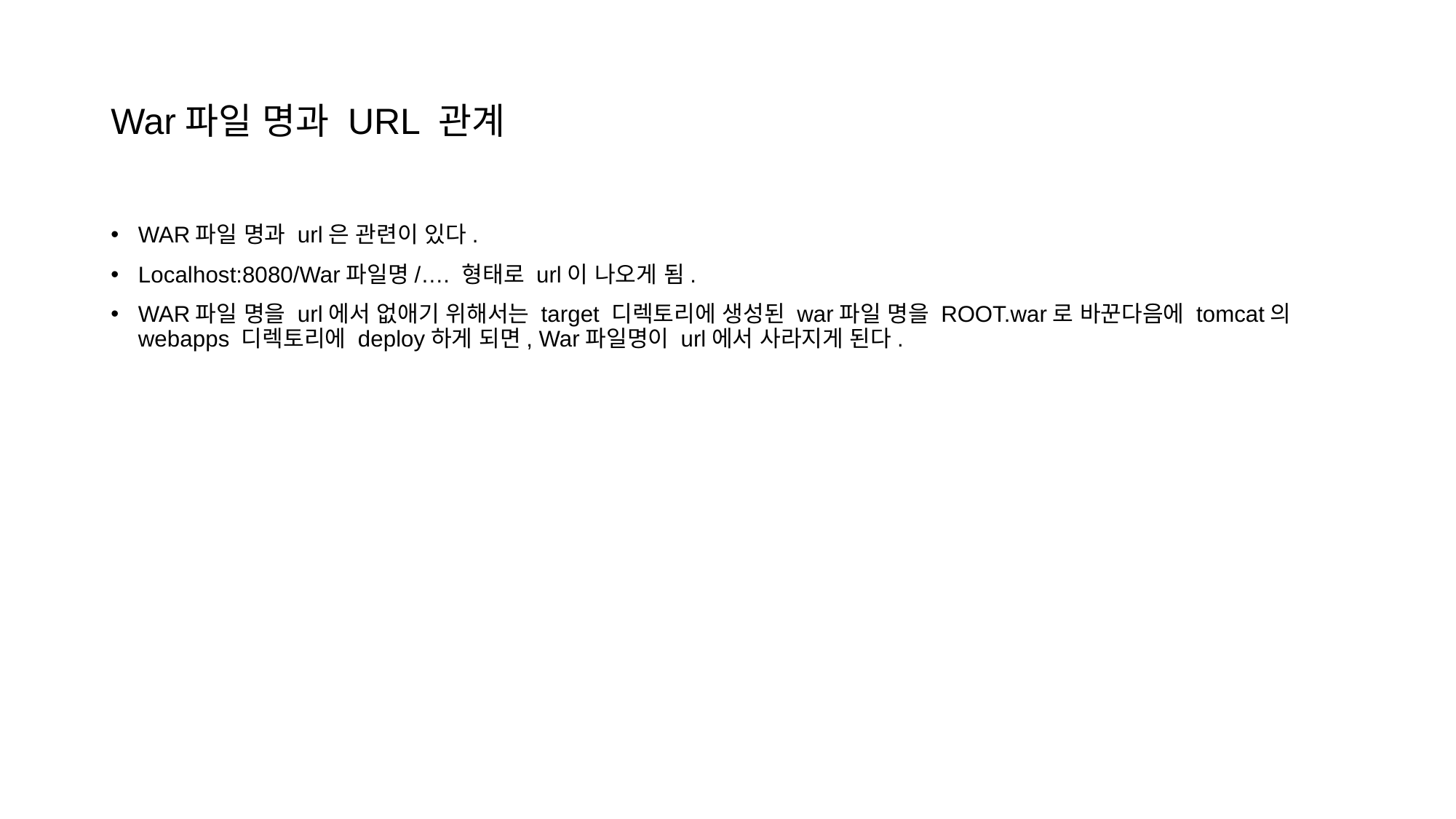

# War파일 명과 URL 관계
WAR파일 명과 url은 관련이 있다.
Localhost:8080/War파일명/…. 형태로 url이 나오게 됨.
WAR파일 명을 url에서 없애기 위해서는 target 디렉토리에 생성된 war파일 명을 ROOT.war로 바꾼다음에 tomcat의 webapps 디렉토리에 deploy하게 되면, War파일명이 url에서 사라지게 된다.